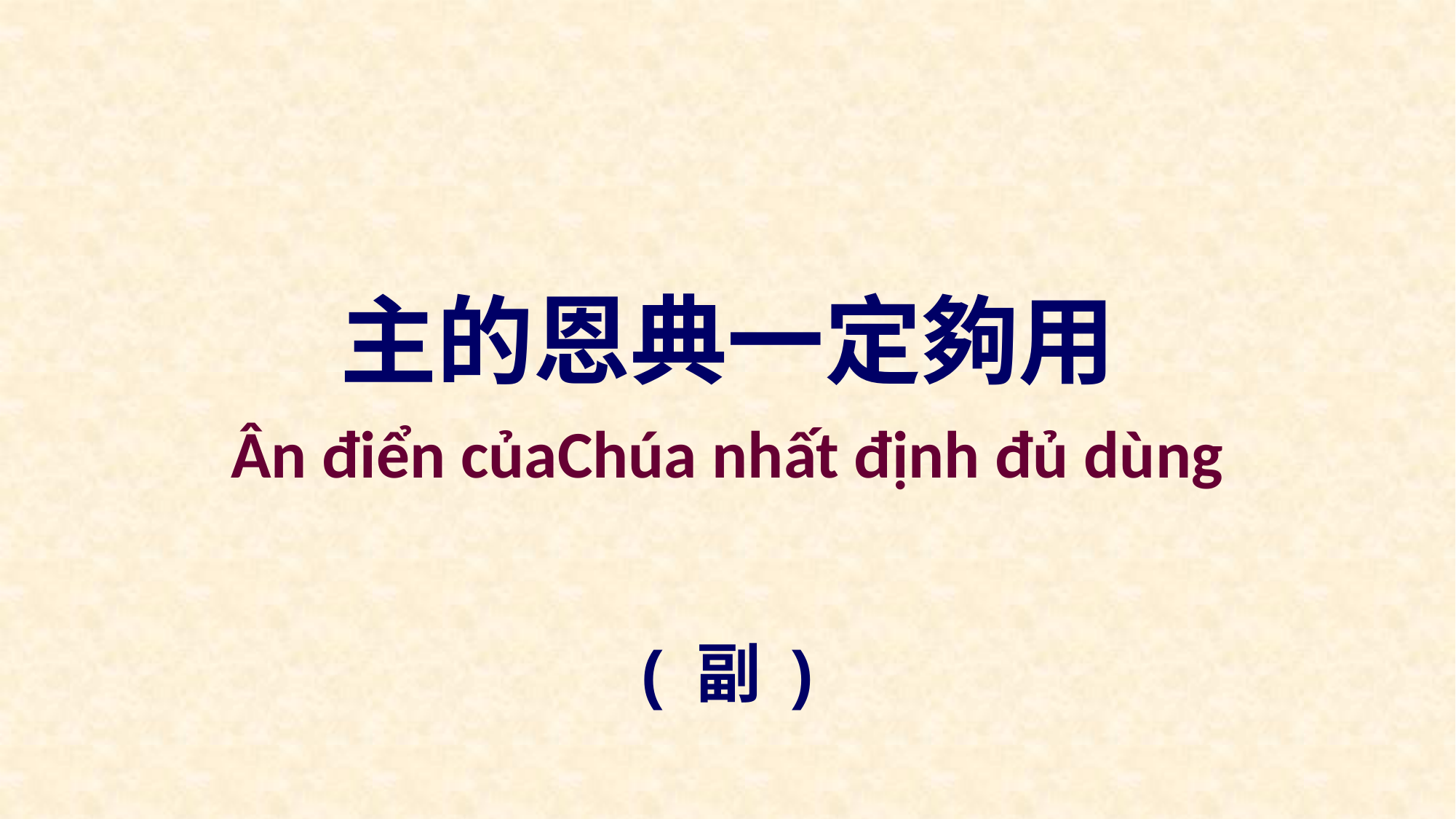

主的恩典一定夠用
Ân điển củaChúa nhất định đủ dùng
( 副 )